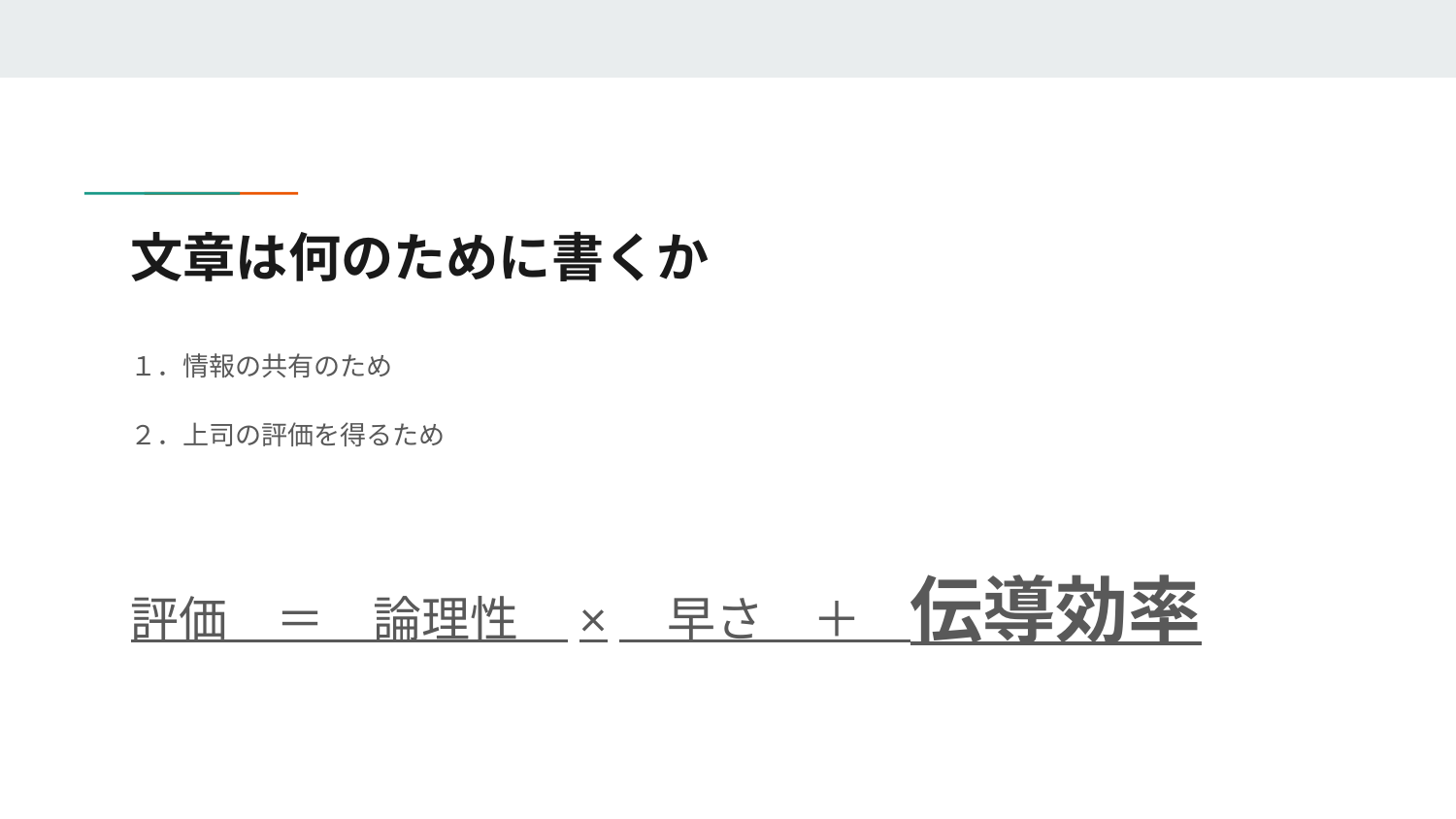

# 文章は何のために書くか
１．情報の共有のため
２．上司の評価を得るため

評価　＝　論理性　×　早さ　＋　伝導効率